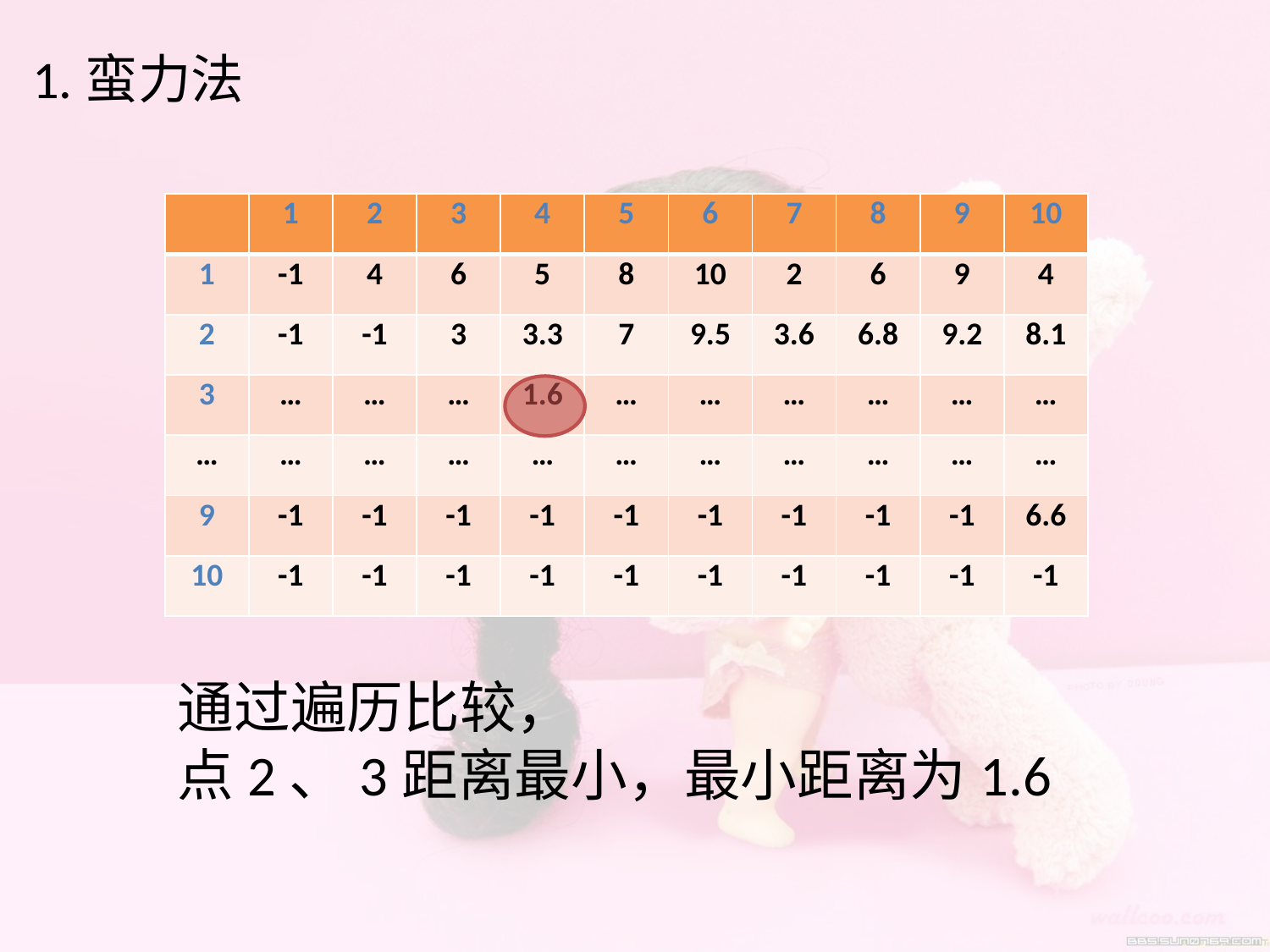

1.蛮力法
|  | 1 | 2 | 3 | 4 | 5 | 6 | 7 | 8 | 9 | 10 |
| --- | --- | --- | --- | --- | --- | --- | --- | --- | --- | --- |
| 1 | -1 | 4 | 6 | 5 | 8 | 10 | 2 | 6 | 9 | 4 |
| 2 | -1 | -1 | 3 | 3.3 | 7 | 9.5 | 3.6 | 6.8 | 9.2 | 8.1 |
| 3 | … | … | … | 1.6 | … | … | … | … | … | … |
| … | … | … | … | … | … | … | … | … | … | … |
| 9 | -1 | -1 | -1 | -1 | -1 | -1 | -1 | -1 | -1 | 6.6 |
| 10 | -1 | -1 | -1 | -1 | -1 | -1 | -1 | -1 | -1 | -1 |

通过遍历比较，
点2、3距离最小，最小距离为1.6